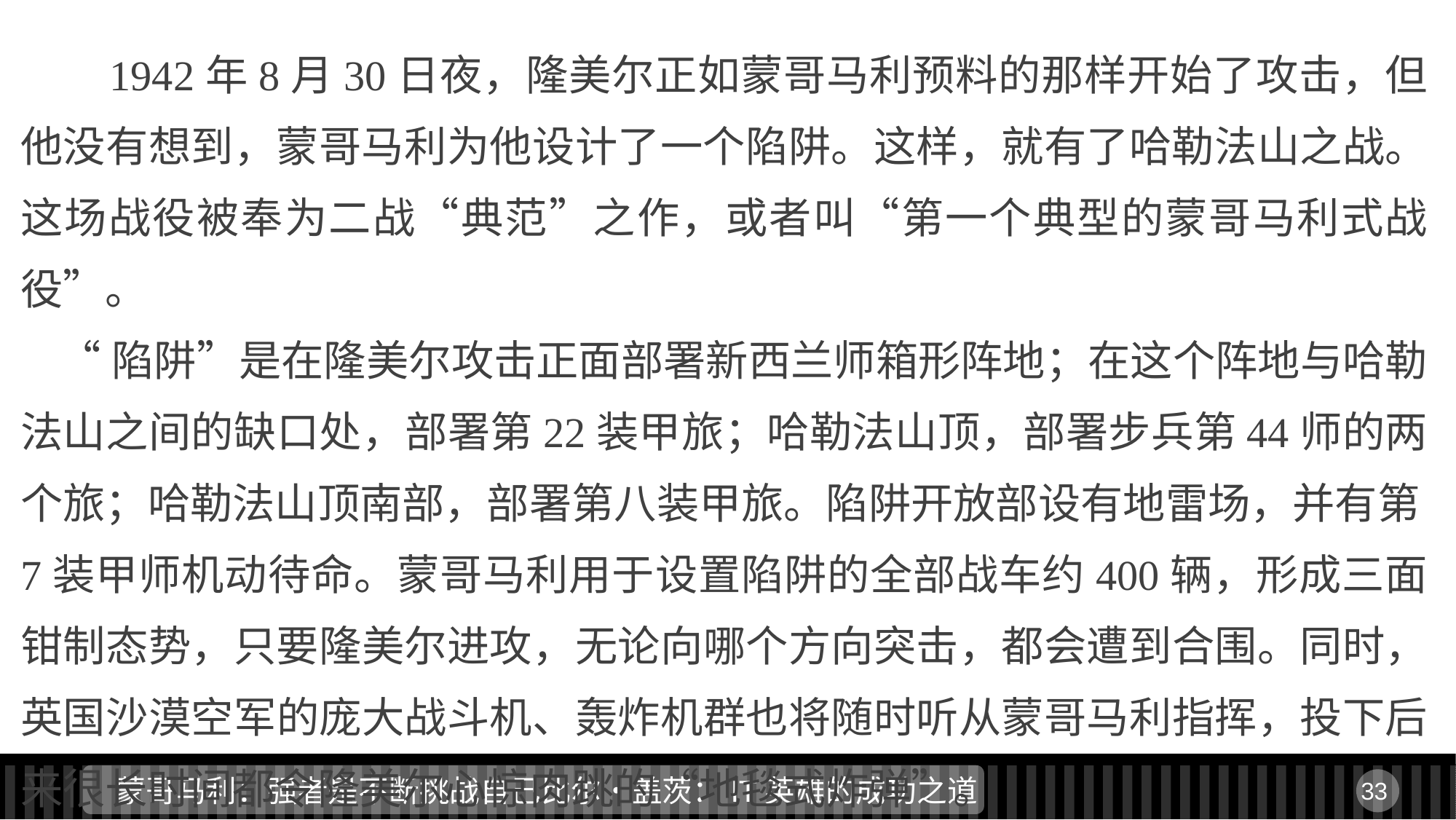

1942年8月30日夜，隆美尔正如蒙哥马利预料的那样开始了攻击，但他没有想到，蒙哥马利为他设计了一个陷阱。这样，就有了哈勒法山之战。这场战役被奉为二战“典范”之作，或者叫“第一个典型的蒙哥马利式战役”。
    “陷阱”是在隆美尔攻击正面部署新西兰师箱形阵地；在这个阵地与哈勒法山之间的缺口处，部署第22装甲旅；哈勒法山顶，部署步兵第44师的两个旅；哈勒法山顶南部，部署第八装甲旅。陷阱开放部设有地雷场，并有第7装甲师机动待命。蒙哥马利用于设置陷阱的全部战车约400辆，形成三面钳制态势，只要隆美尔进攻，无论向哪个方向突击，都会遭到合围。同时，英国沙漠空军的庞大战斗机、轰炸机群也将随时听从蒙哥马利指挥，投下后来很长时间都令隆美尔心惊肉跳的“地毯式炸弹”。